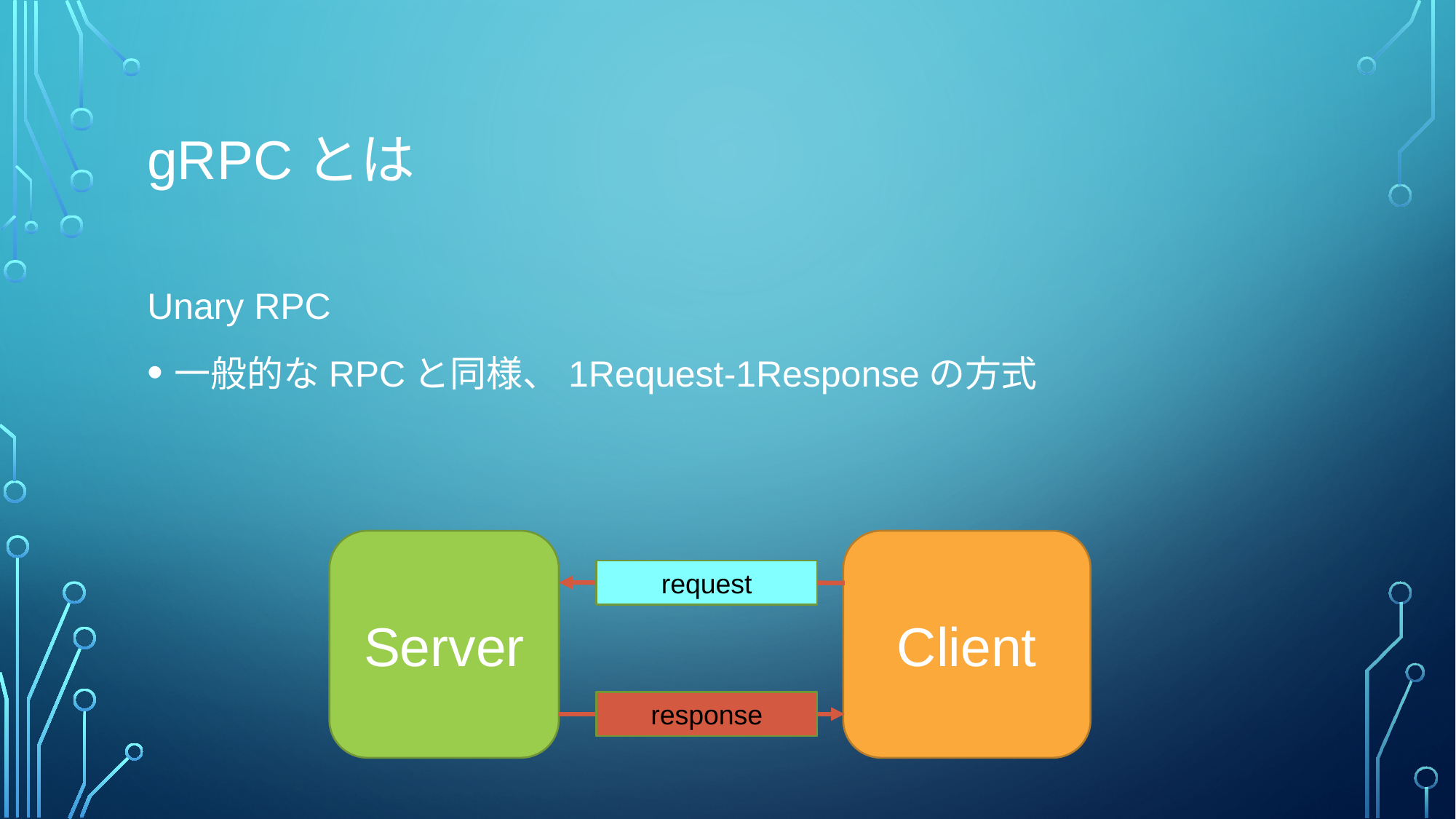

# gRPCとは
Unary RPC
一般的なRPCと同様、1Request-1Responseの方式
Server
Client
request
response